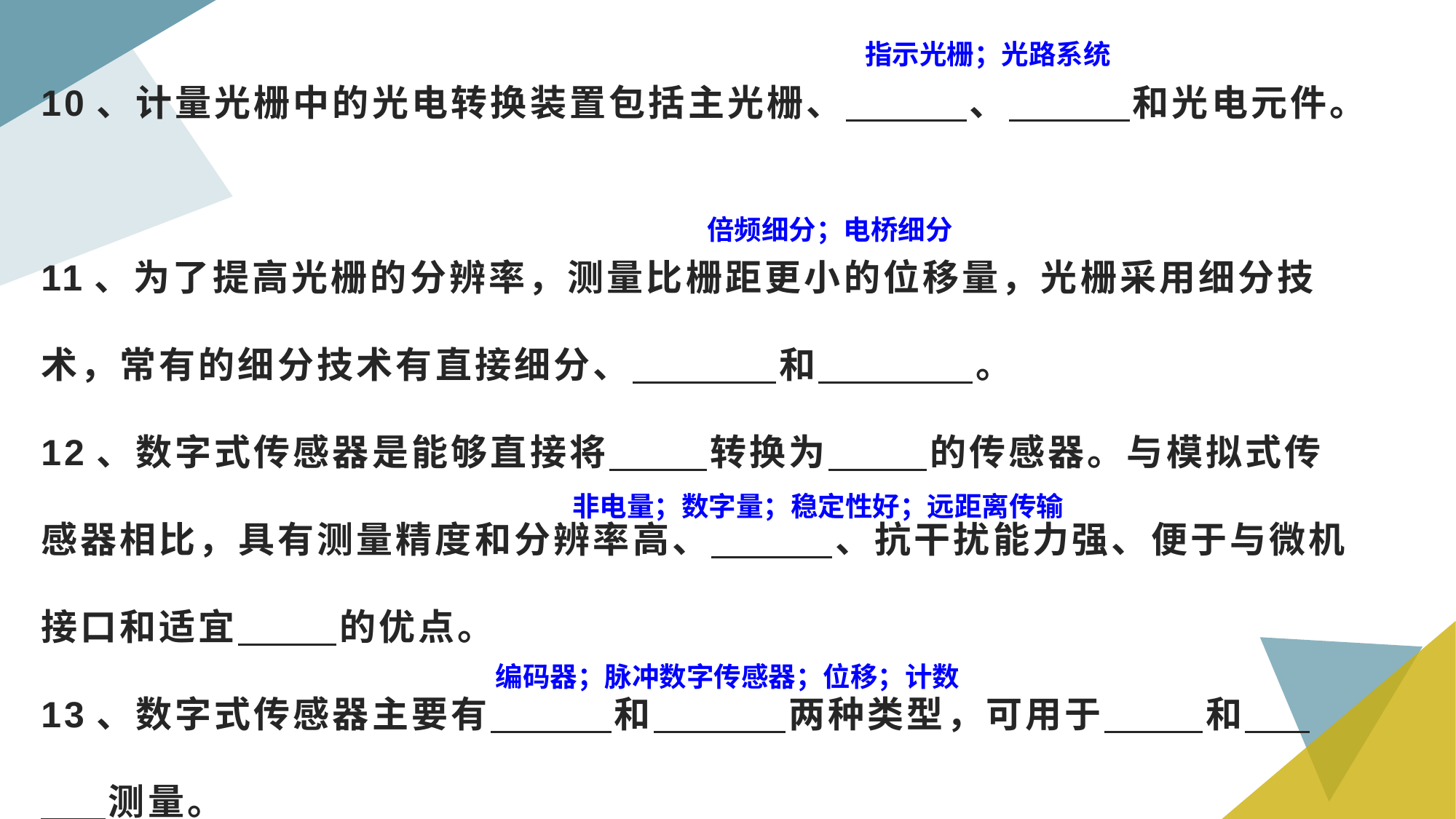

# 10、计量光栅中的光电转换装置包括主光栅、           、           和光电元件。 11、为了提高光栅的分辨率，测量比栅距更小的位移量，光栅采用细分技术，常有的细分技术有直接细分、             和              。 12、数字式传感器是能够直接将         转换为         的传感器。与模拟式传感器相比，具有测量精度和分辨率高、           、抗干扰能力强、便于与微机接口和适宜         的优点。 13、数字式传感器主要有           和            两种类型，可用于         和 测量。
指示光栅；光路系统
倍频细分；电桥细分
非电量；数字量；稳定性好；远距离传输
编码器；脉冲数字传感器；位移；计数